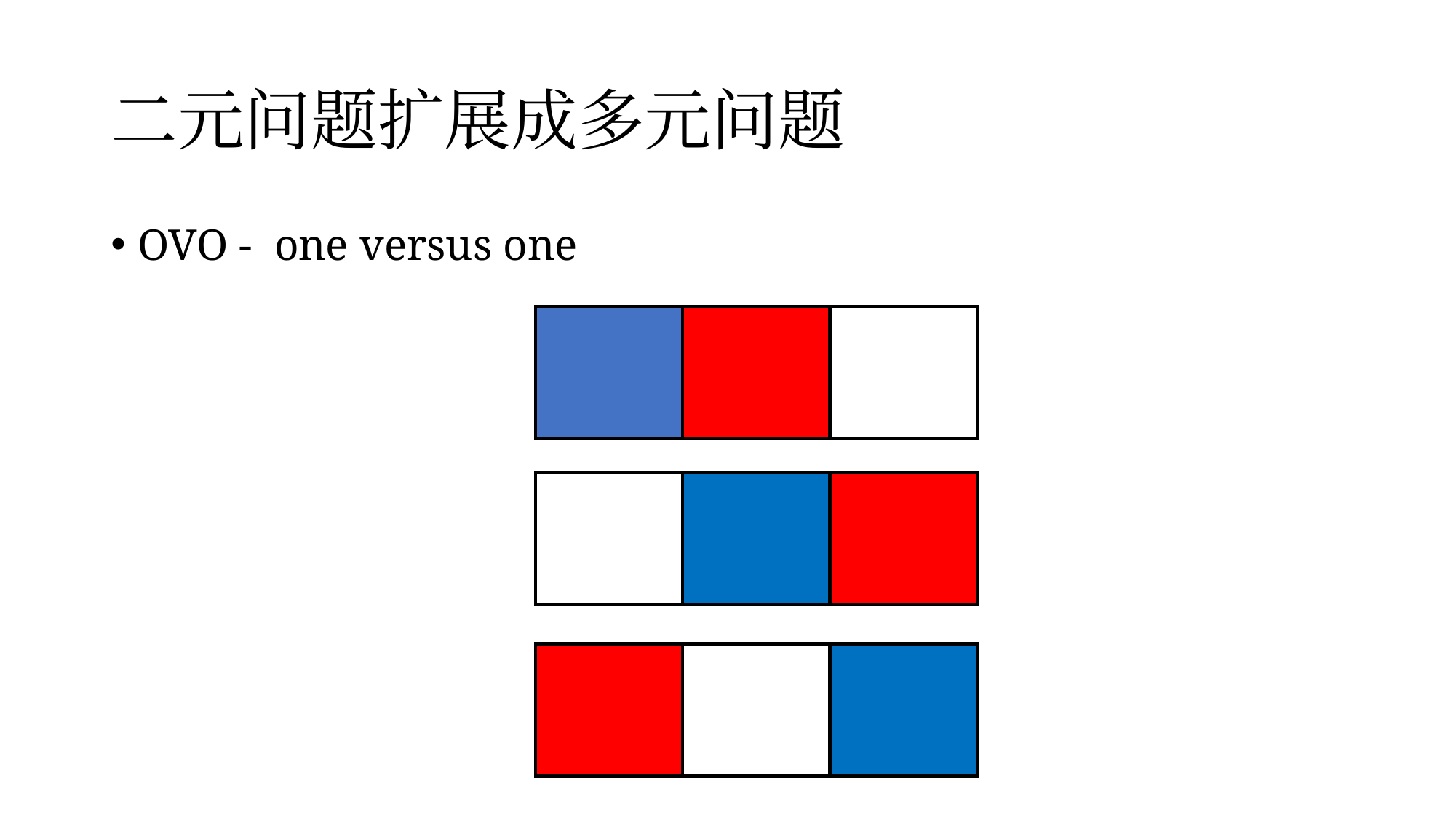

# 二元问题扩展成多元问题
OVO -  one versus one